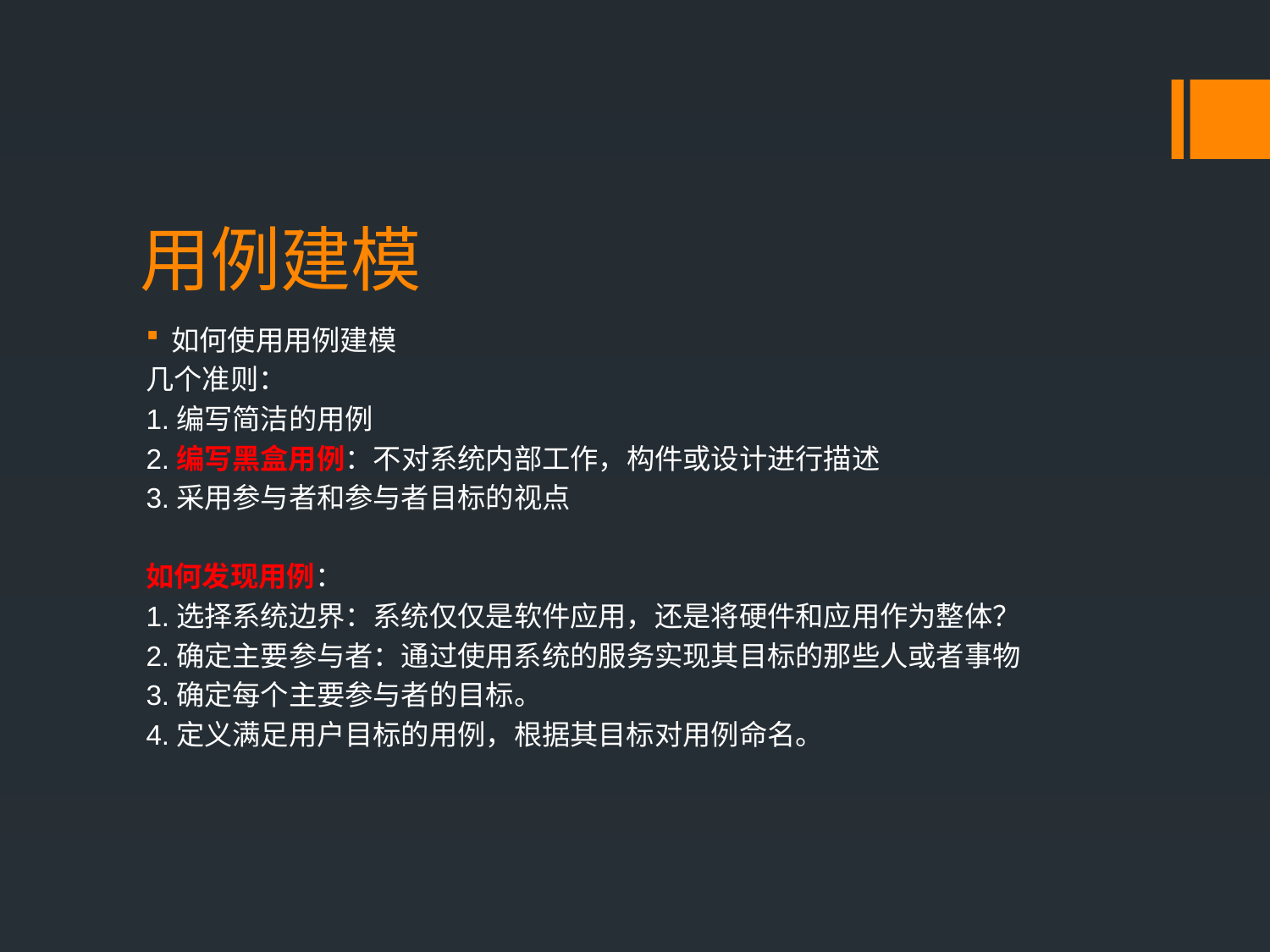

# 用例建模
如何使用用例建模
几个准则：
1.编写简洁的用例
2.编写黑盒用例：不对系统内部工作，构件或设计进行描述
3.采用参与者和参与者目标的视点

如何发现用例：
1.选择系统边界：系统仅仅是软件应用，还是将硬件和应用作为整体？
2.确定主要参与者：通过使用系统的服务实现其目标的那些人或者事物
3.确定每个主要参与者的目标。
4.定义满足用户目标的用例，根据其目标对用例命名。